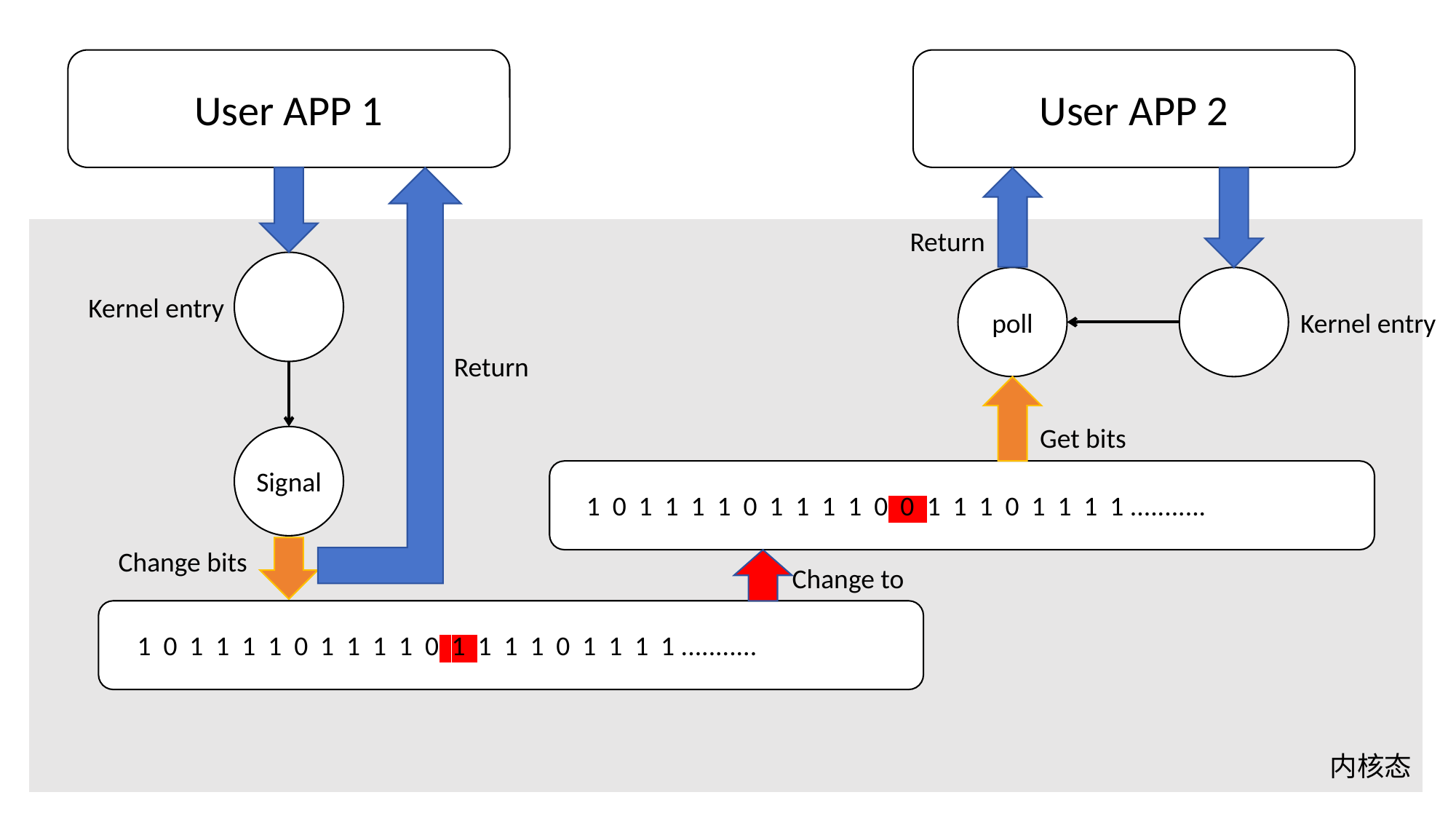

User APP 1
User APP 2

Return

Kernel entry
poll
Kernel entry
Return

Get bits

Signal

1  0  1  1  1  1  0  1  1  1  1  0  0  1  1  1  0  1  1  1  1 ...........

Change bits

Change to

1  0  1  1  1  1  0  1  1  1  1  0  1  1  1  1  0  1  1  1  1 ...........
内核态